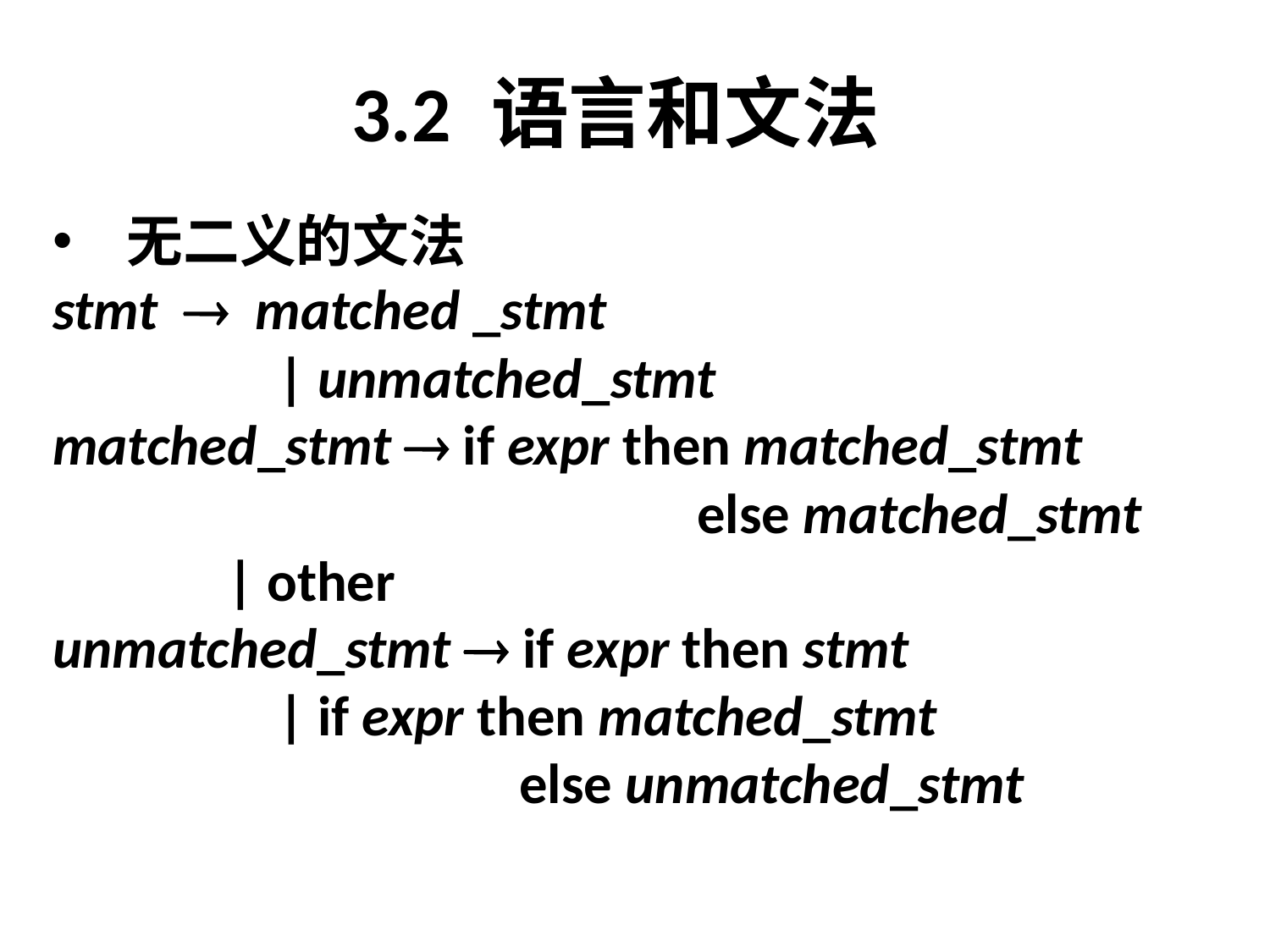

# 3.2 语言和文法
 无二义的文法
stmt  →  matched _stmt
		    | unmatched_stmt
matched_stmt → if expr then matched_stmt
					       else matched_stmt
	          | other
unmatched_stmt → if expr then stmt
		    | if expr then matched_stmt
				   else unmatched_stmt